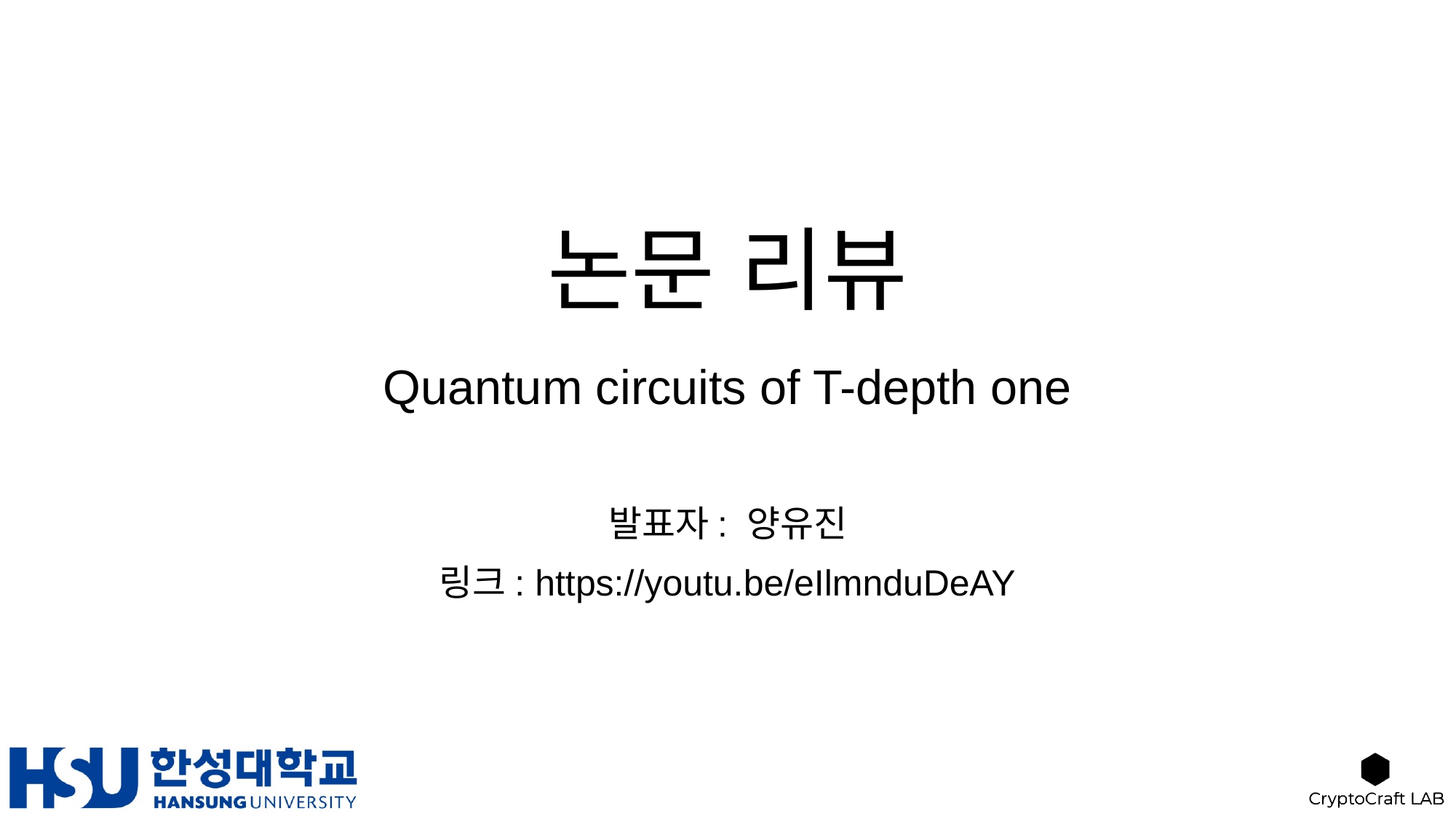

# 논문 리뷰
Quantum circuits of T-depth one
발표자: 양유진
링크: https://youtu.be/eIlmnduDeAY